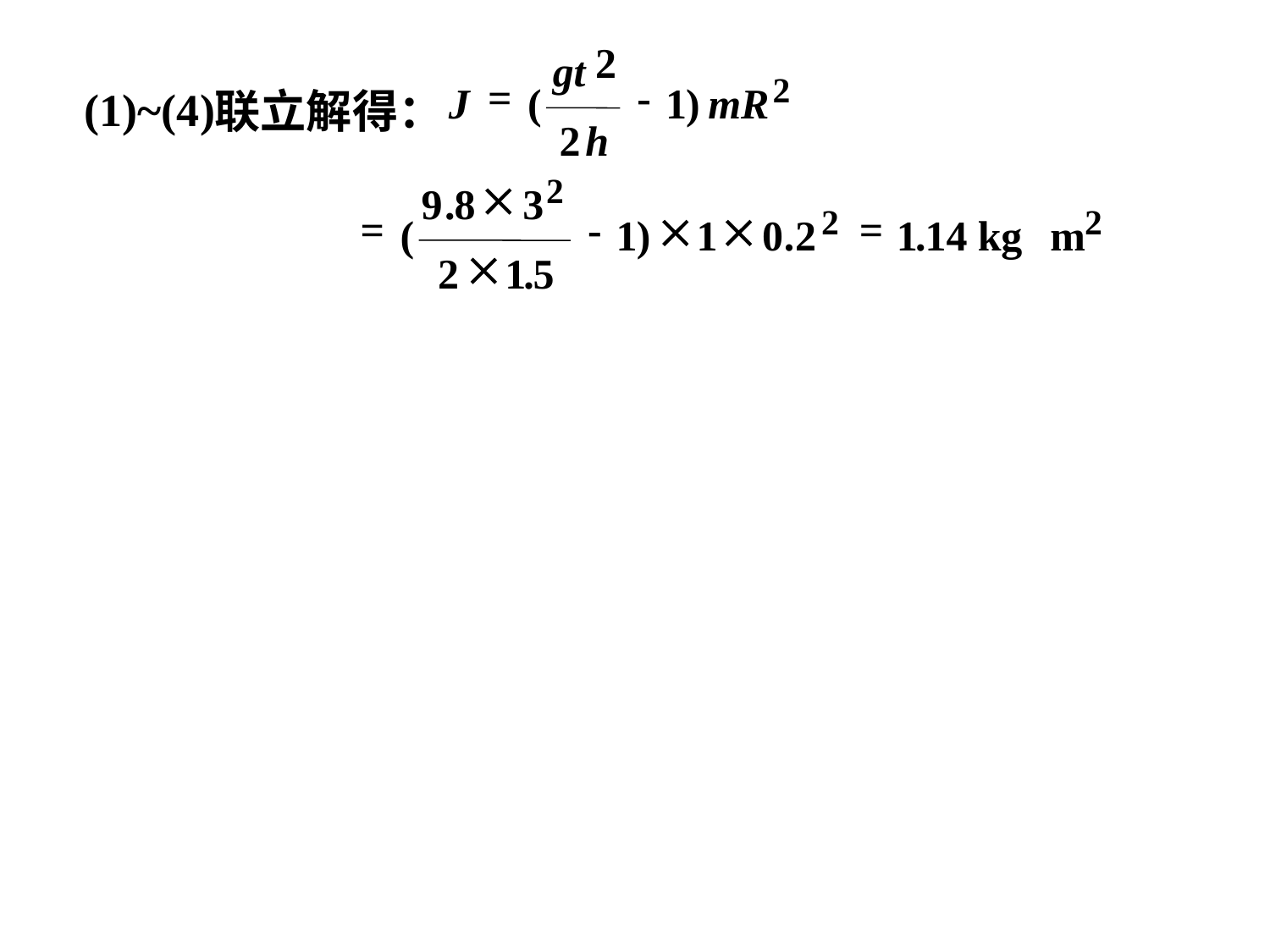

2
gt
2
=
-
J
(
1
)
mR
(1)~(4)
联立解得：

2
h
2
×
9
.
8
3
2
2
=
-
×
×
=
(
1
)
1
0
.
2
1
.
14
kg
m

×
2
1
.
5